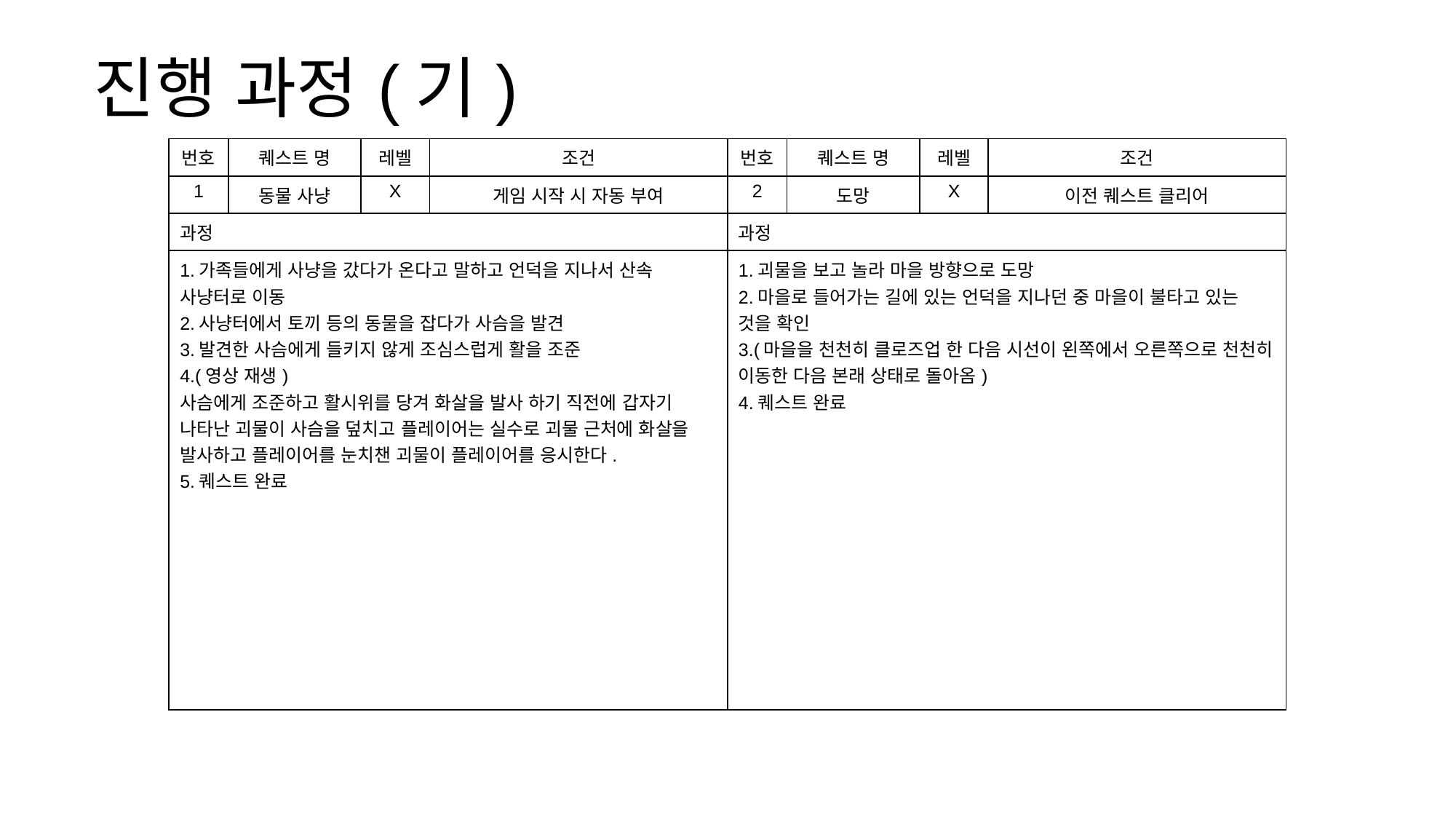

진행 과정(기)
| 번호 | 퀘스트 명 | 레벨 | 조건 |
| --- | --- | --- | --- |
| 1 | 동물 사냥 | X | 게임 시작 시 자동 부여 |
| 과정 |  |  |  |
| 1.가족들에게 사냥을 갔다가 온다고 말하고 언덕을 지나서 산속 사냥터로 이동 2.사냥터에서 토끼 등의 동물을 잡다가 사슴을 발견 3.발견한 사슴에게 들키지 않게 조심스럽게 활을 조준 4.(영상 재생) 사슴에게 조준하고 활시위를 당겨 화살을 발사 하기 직전에 갑자기 나타난 괴물이 사슴을 덮치고 플레이어는 실수로 괴물 근처에 화살을 발사하고 플레이어를 눈치챈 괴물이 플레이어를 응시한다. 5.퀘스트 완료 |  |  |  |
| 번호 | 퀘스트 명 | 레벨 | 조건 |
| --- | --- | --- | --- |
| 2 | 도망 | X | 이전 퀘스트 클리어 |
| 과정 |  |  |  |
| 1.괴물을 보고 놀라 마을 방향으로 도망 2.마을로 들어가는 길에 있는 언덕을 지나던 중 마을이 불타고 있는 것을 확인 3.(마을을 천천히 클로즈업 한 다음 시선이 왼쪽에서 오른쪽으로 천천히 이동한 다음 본래 상태로 돌아옴) 4.퀘스트 완료 |  |  |  |